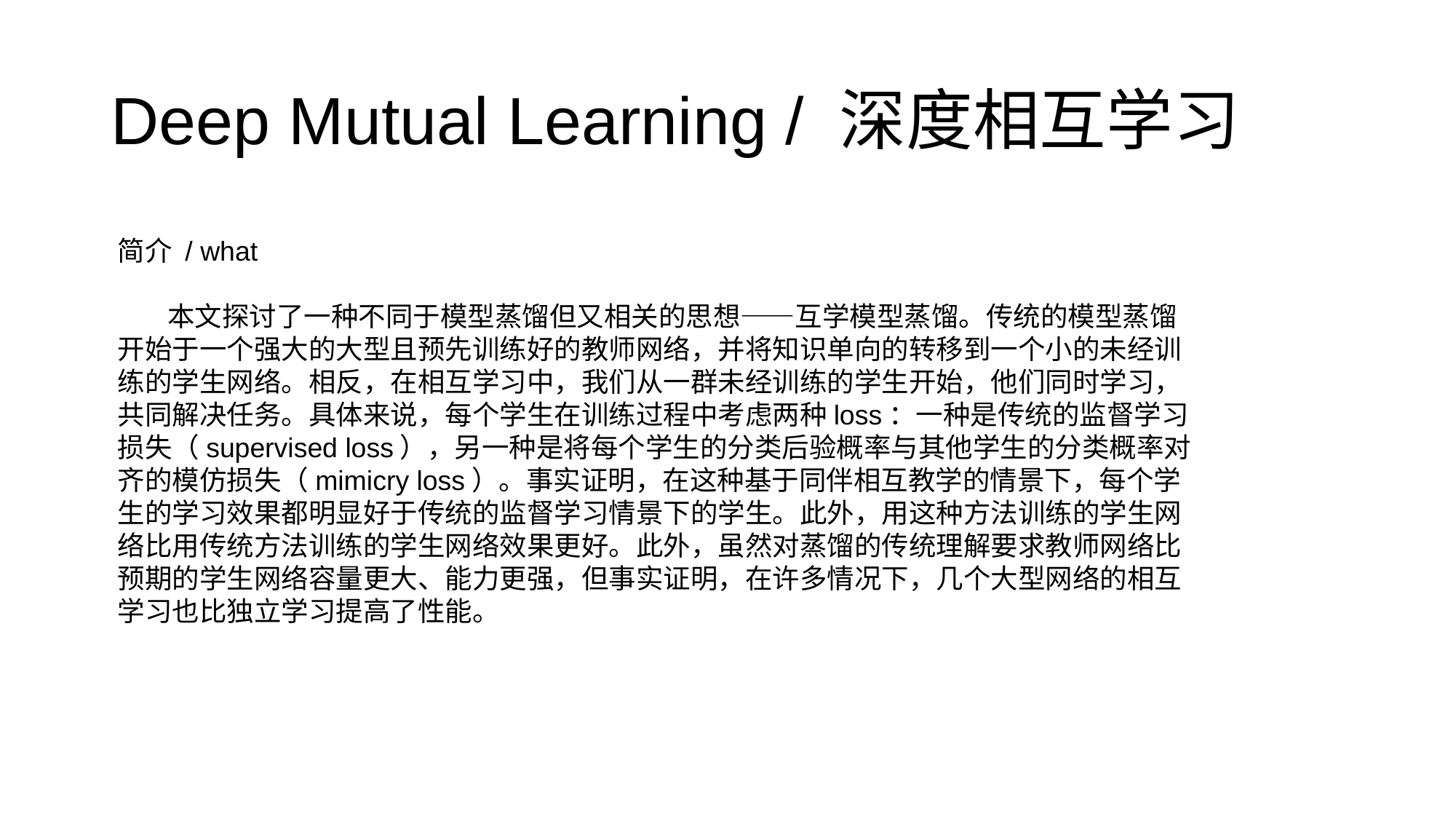

# Deep Mutual Learning / 深度相互学习
简介 / what

       本文探讨了一种不同于模型蒸馏但又相关的思想——互学模型蒸馏。传统的模型蒸馏开始于一个强大的大型且预先训练好的教师网络，并将知识单向的转移到一个小的未经训练的学生网络。相反，在相互学习中，我们从一群未经训练的学生开始，他们同时学习，共同解决任务。具体来说，每个学生在训练过程中考虑两种loss：一种是传统的监督学习损失（supervised loss），另一种是将每个学生的分类后验概率与其他学生的分类概率对齐的模仿损失（mimicry loss）。事实证明，在这种基于同伴相互教学的情景下，每个学生的学习效果都明显好于传统的监督学习情景下的学生。此外，用这种方法训练的学生网络比用传统方法训练的学生网络效果更好。此外，虽然对蒸馏的传统理解要求教师网络比预期的学生网络容量更大、能力更强，但事实证明，在许多情况下，几个大型网络的相互学习也比独立学习提高了性能。